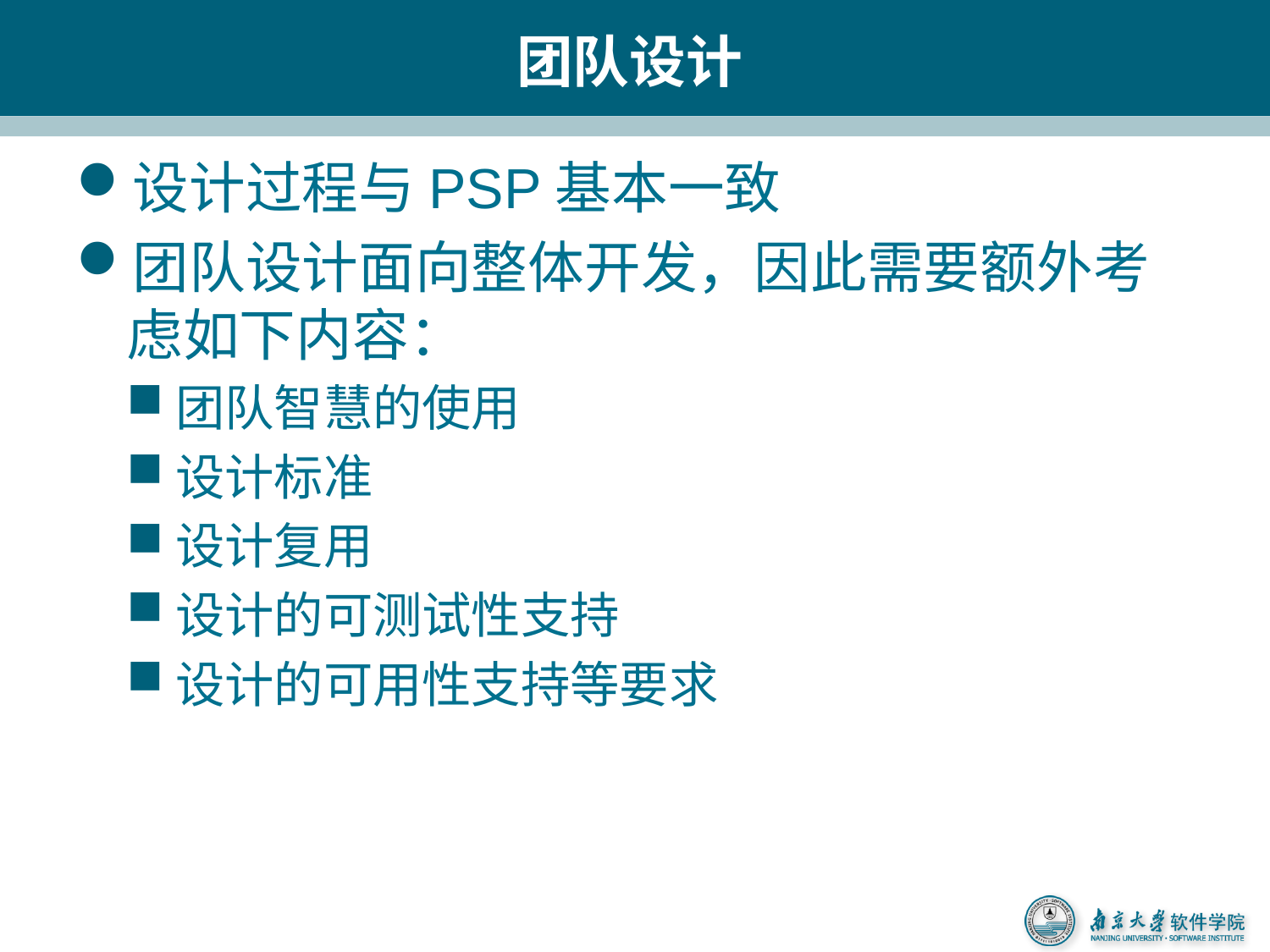

# 团队设计
设计过程与PSP基本一致
团队设计面向整体开发，因此需要额外考虑如下内容：
团队智慧的使用
设计标准
设计复用
设计的可测试性支持
设计的可用性支持等要求